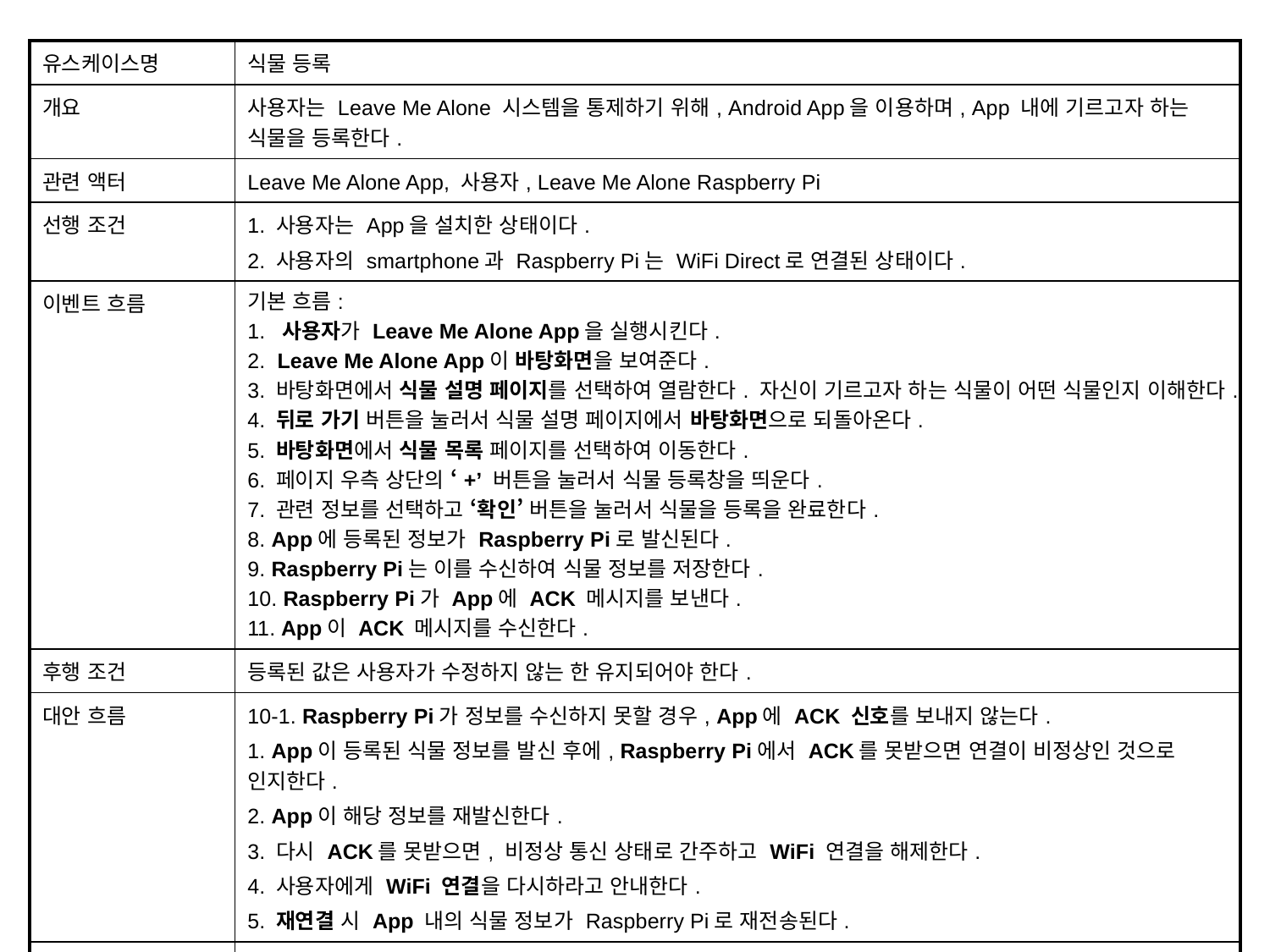

| 유스케이스명 | 식물 등록 |
| --- | --- |
| 개요 | 사용자는 Leave Me Alone 시스템을 통제하기 위해, Android App을 이용하며, App 내에 기르고자 하는 식물을 등록한다. |
| 관련 액터 | Leave Me Alone App, 사용자, Leave Me Alone Raspberry Pi |
| 선행 조건 | 1. 사용자는 App을 설치한 상태이다. 2. 사용자의 smartphone과 Raspberry Pi는 WiFi Direct로 연결된 상태이다. |
| 이벤트 흐름 | 기본 흐름: 1. 사용자가 Leave Me Alone App을 실행시킨다. 2. Leave Me Alone App이 바탕화면을 보여준다. 3. 바탕화면에서 식물 설명 페이지를 선택하여 열람한다. 자신이 기르고자 하는 식물이 어떤 식물인지 이해한다. 4. 뒤로 가기 버튼을 눌러서 식물 설명 페이지에서 바탕화면으로 되돌아온다. 5. 바탕화면에서 식물 목록 페이지를 선택하여 이동한다. 6. 페이지 우측 상단의 ‘+’ 버튼을 눌러서 식물 등록창을 띄운다. 7. 관련 정보를 선택하고 ‘확인’ 버튼을 눌러서 식물을 등록을 완료한다. 8. App에 등록된 정보가 Raspberry Pi로 발신된다. 9. Raspberry Pi는 이를 수신하여 식물 정보를 저장한다. 10. Raspberry Pi가 App에 ACK 메시지를 보낸다. 11. App이 ACK 메시지를 수신한다. |
| 후행 조건 | 등록된 값은 사용자가 수정하지 않는 한 유지되어야 한다. |
| 대안 흐름 | 10-1. Raspberry Pi가 정보를 수신하지 못할 경우, App에 ACK 신호를 보내지 않는다. 1. App이 등록된 식물 정보를 발신 후에, Raspberry Pi에서 ACK를 못받으면 연결이 비정상인 것으로 인지한다. 2. App이 해당 정보를 재발신한다. 3. 다시 ACK를 못받으면, 비정상 통신 상태로 간주하고 WiFi 연결을 해제한다. 4. 사용자에게 WiFi 연결을 다시하라고 안내한다. 5. 재연결 시 App 내의 식물 정보가 Raspberry Pi로 재전송된다. |
| 비기능적 요구사항 | 사용자 편의: 글로만 식물에 대한 걸 설명하기는 쉽지 않다. 식물 설명과, 등록 과정에서 보여주는 관련 정보에 그림을 제공한다. |